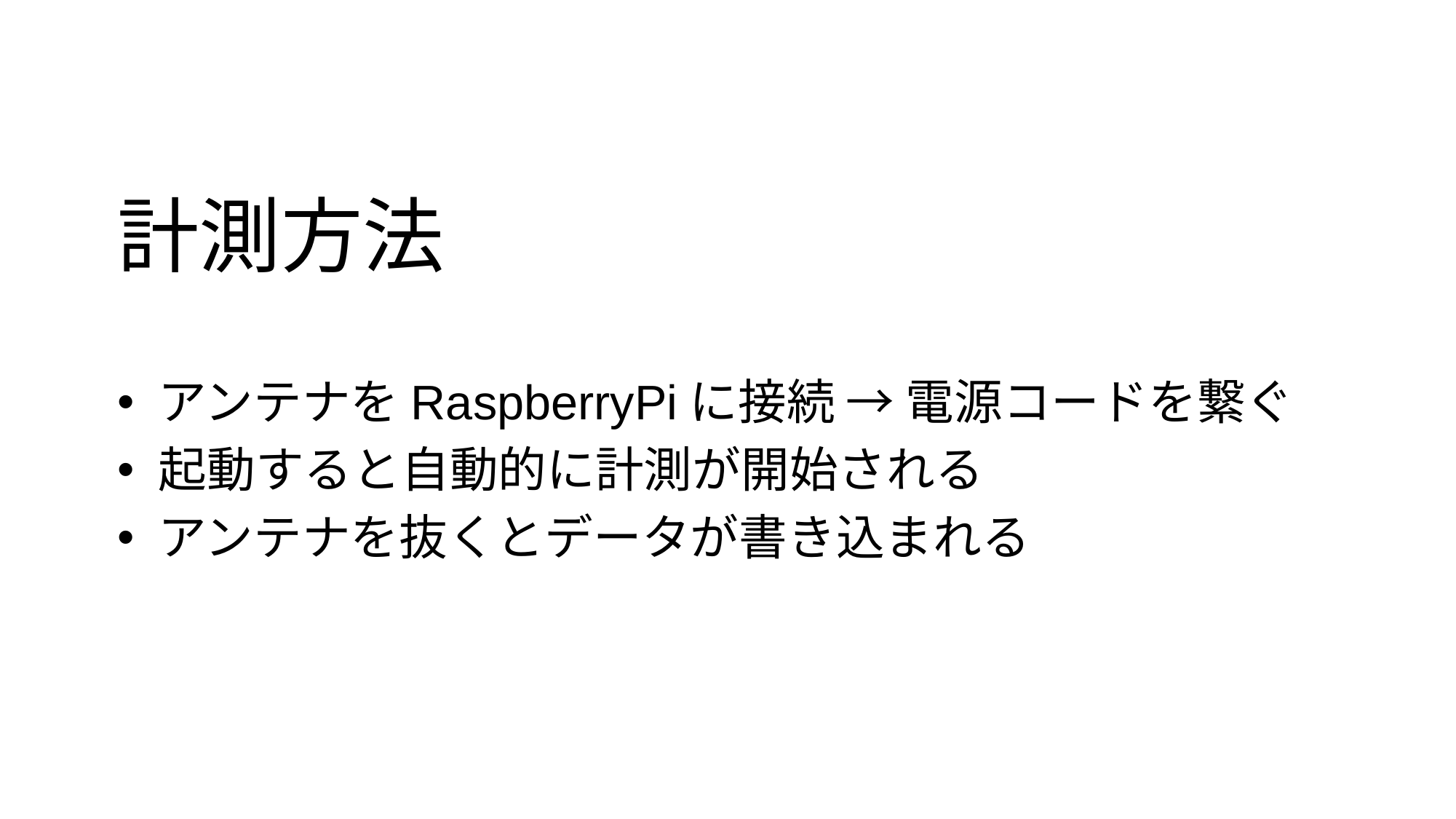

# 計測方法

アンテナをRaspberryPiに接続 → 電源コードを繋ぐ
起動すると自動的に計測が開始される
アンテナを抜くとデータが書き込まれる